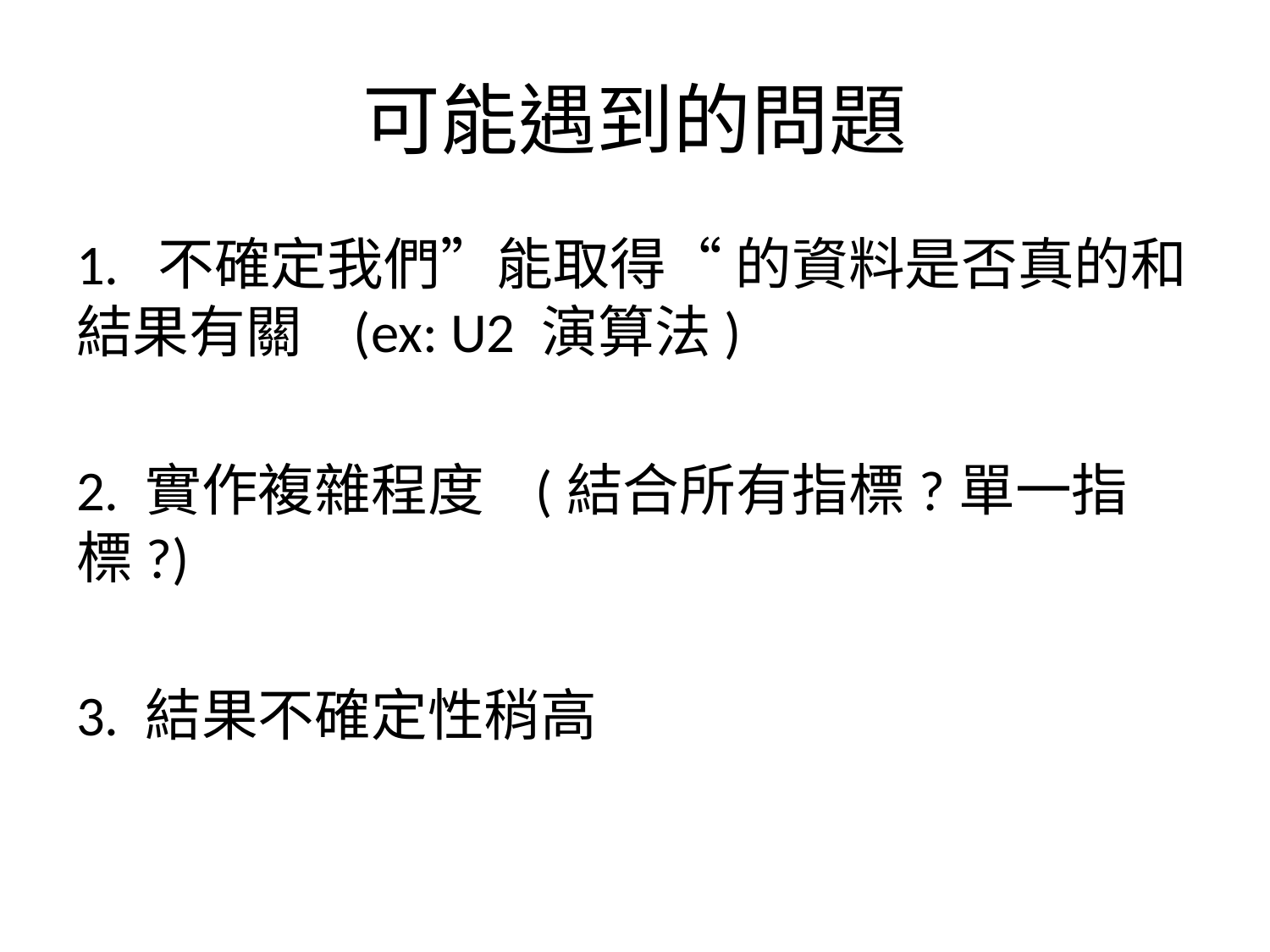

# 可能遇到的問題
1.  不確定我們”能取得“ 的資料是否真的和結果有關   (ex: U2 演算法)

2. 實作複雜程度   (結合所有指標?單一指標?)

3. 結果不確定性稍高